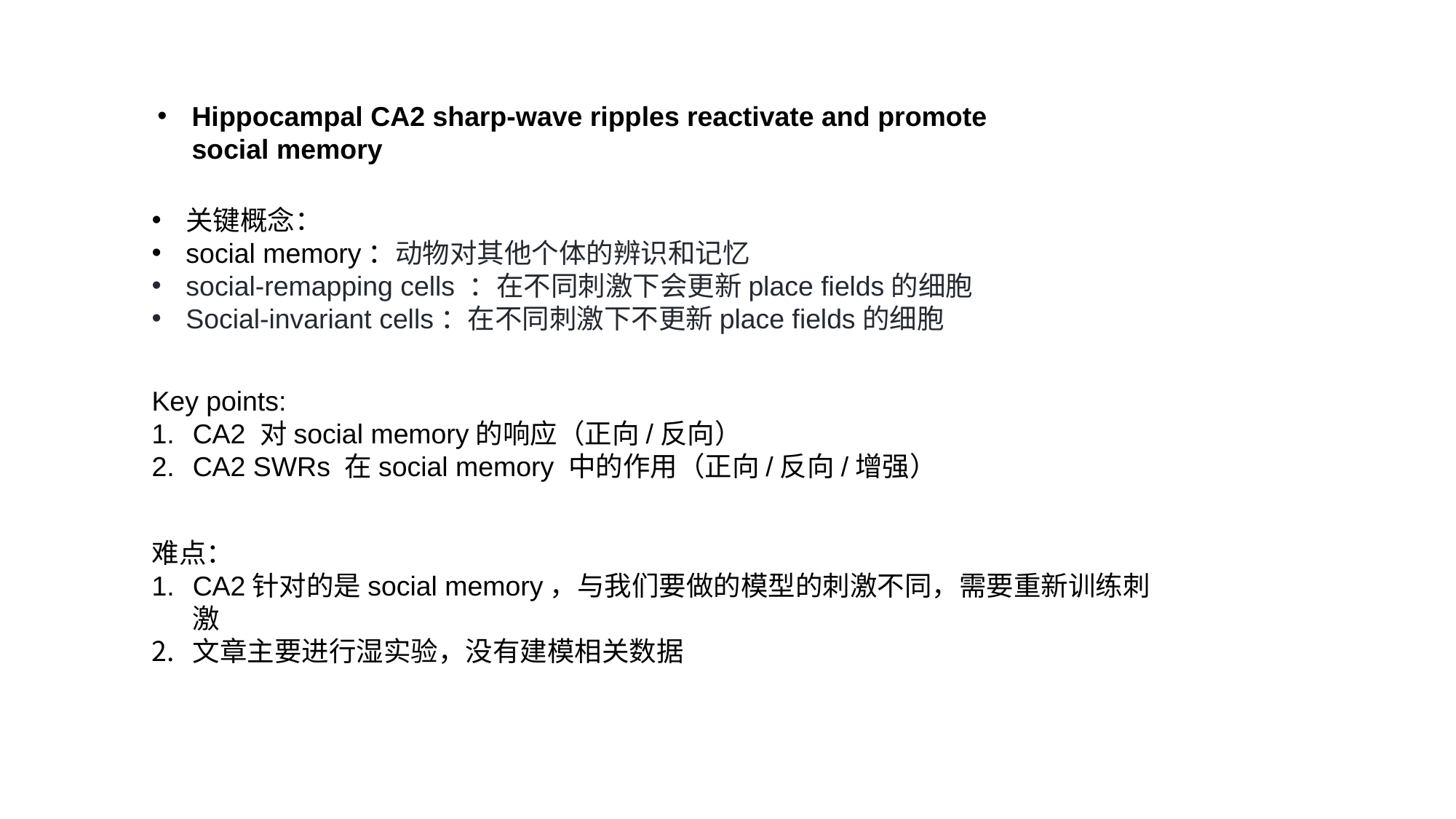

Hippocampal CA2 sharp-wave ripples reactivate and promote social memory
关键概念：
social memory：动物对其他个体的辨识和记忆
social-remapping cells ：在不同刺激下会更新place fields的细胞
Social-invariant cells：在不同刺激下不更新place fields的细胞

Key points:
CA2 对social memory的响应（正向/反向）
CA2 SWRs 在social memory 中的作用（正向/反向/增强）

难点：
CA2针对的是social memory，与我们要做的模型的刺激不同，需要重新训练刺激
文章主要进行湿实验，没有建模相关数据